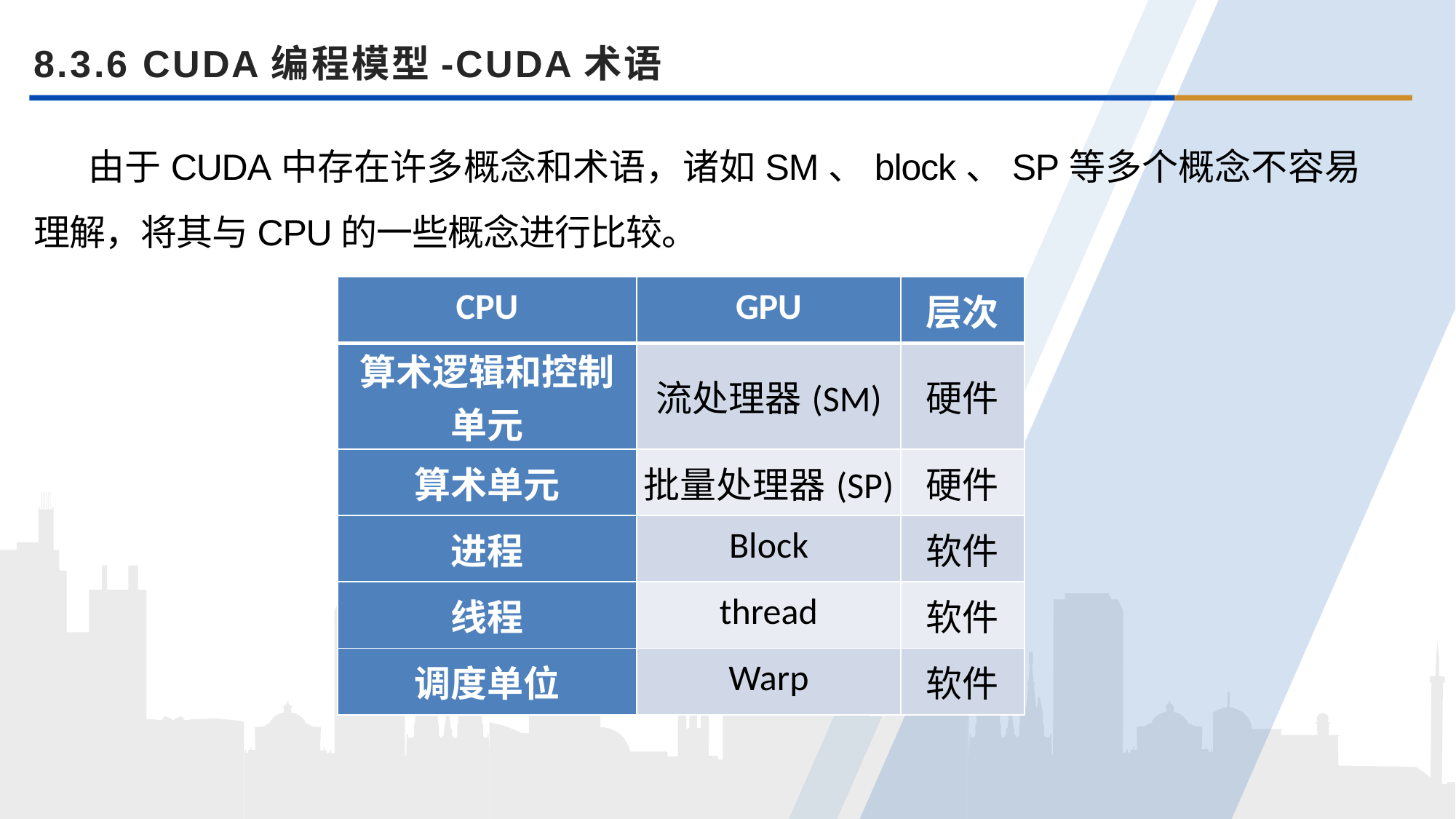

8.3.6 CUDA编程模型-CUDA术语
由于CUDA中存在许多概念和术语，诸如SM、block、SP等多个概念不容易理解，将其与CPU的一些概念进行比较。
| CPU | GPU | 层次 |
| --- | --- | --- |
| 算术逻辑和控制单元 | 流处理器(SM) | 硬件 |
| 算术单元 | 批量处理器(SP) | 硬件 |
| 进程 | Block | 软件 |
| 线程 | thread | 软件 |
| 调度单位 | Warp | 软件 |